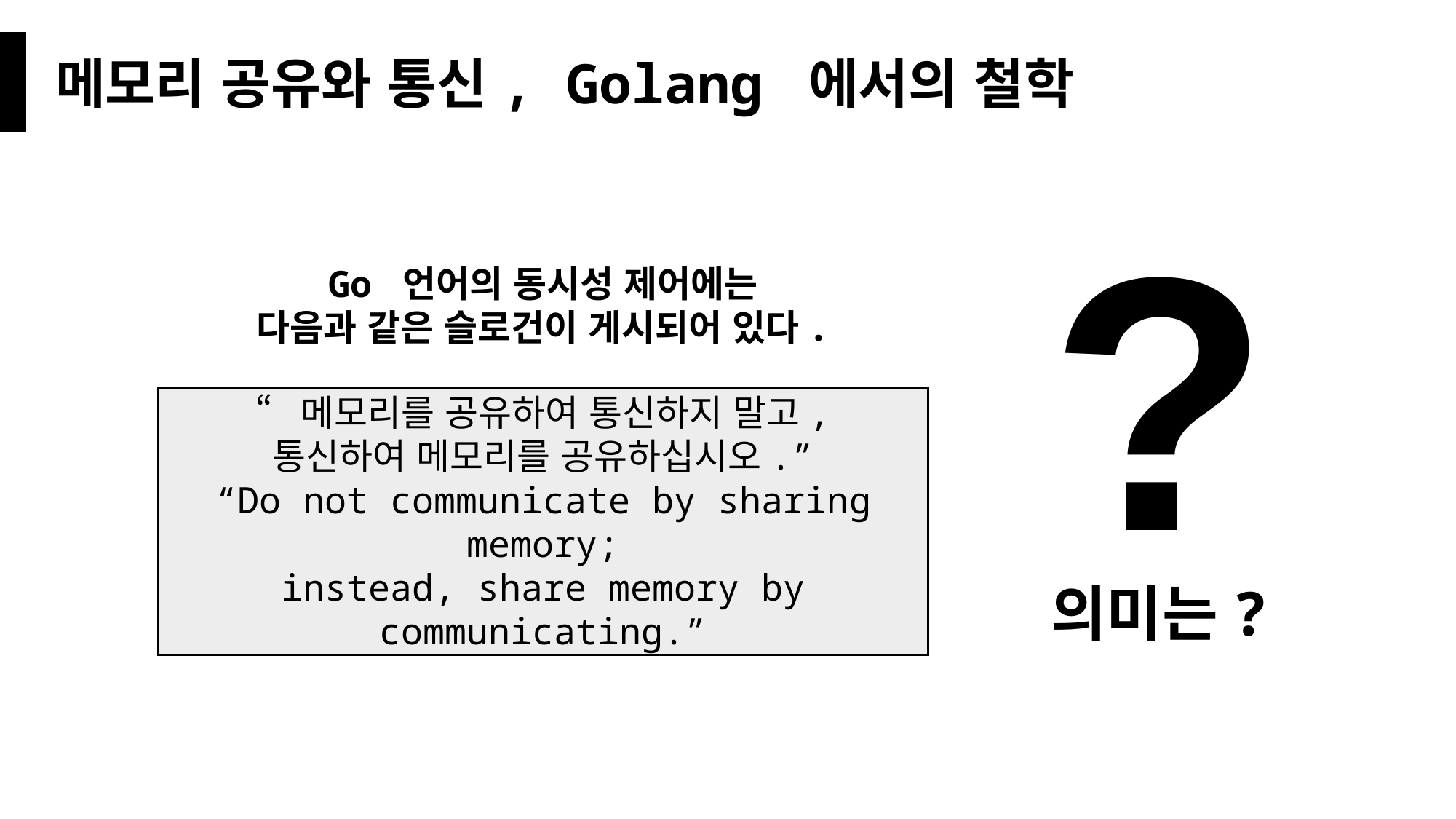

메모리 공유와 통신, Golang 에서의 철학
?
Go 언어의 동시성 제어에는
다음과 같은 슬로건이 게시되어 있다.
“메모리를 공유하여 통신하지 말고,
통신하여 메모리를 공유하십시오.”
“Do not communicate by sharing memory;
instead, share memory by communicating.”
의미는?